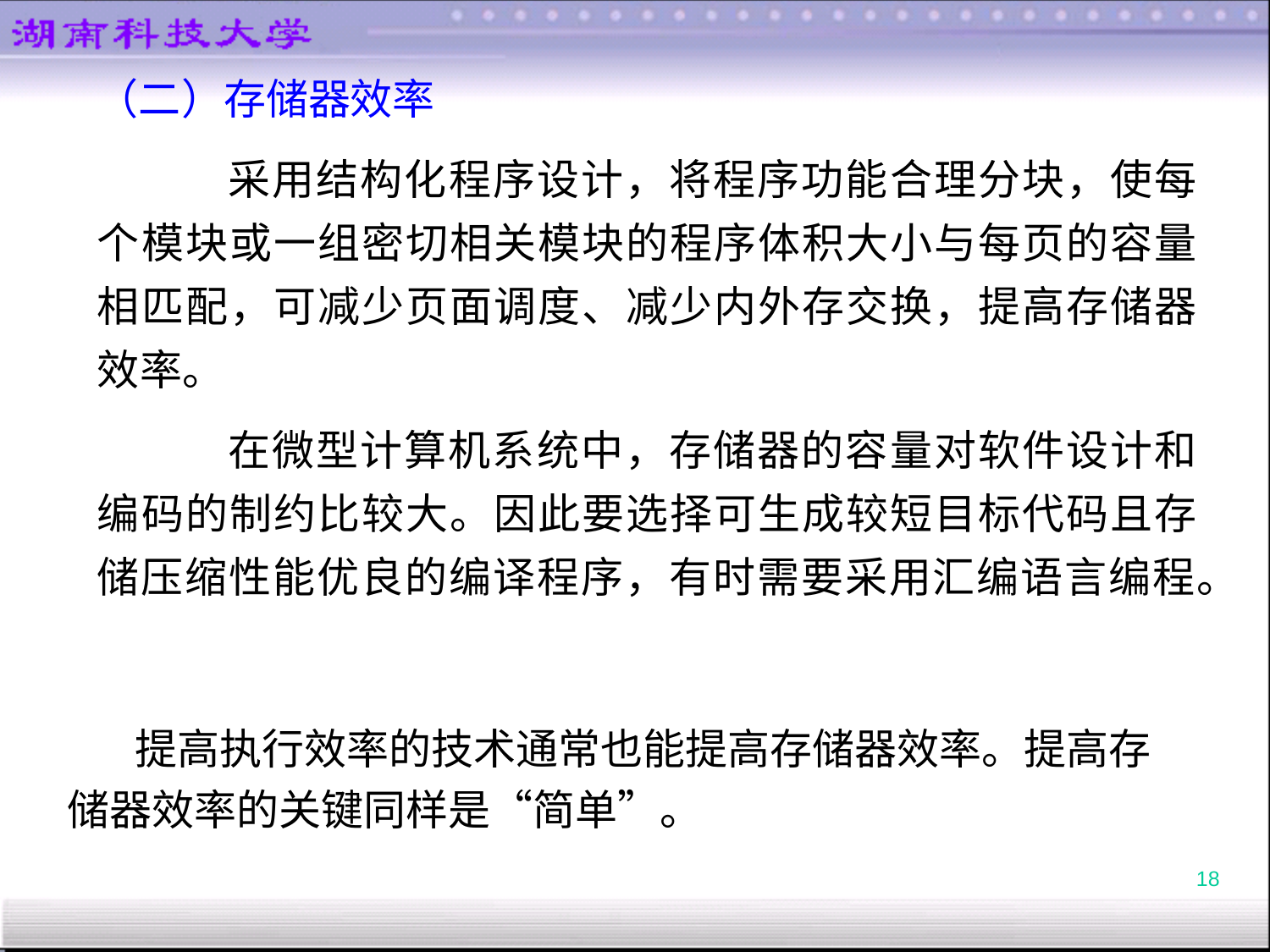

（二）存储器效率
		采用结构化程序设计，将程序功能合理分块，使每个模块或一组密切相关模块的程序体积大小与每页的容量相匹配，可减少页面调度、减少内外存交换，提高存储器效率。
		在微型计算机系统中，存储器的容量对软件设计和编码的制约比较大。因此要选择可生成较短目标代码且存储压缩性能优良的编译程序，有时需要采用汇编语言编程。
      提高执行效率的技术通常也能提高存储器效率。提高存储器效率的关键同样是“简单”。
18